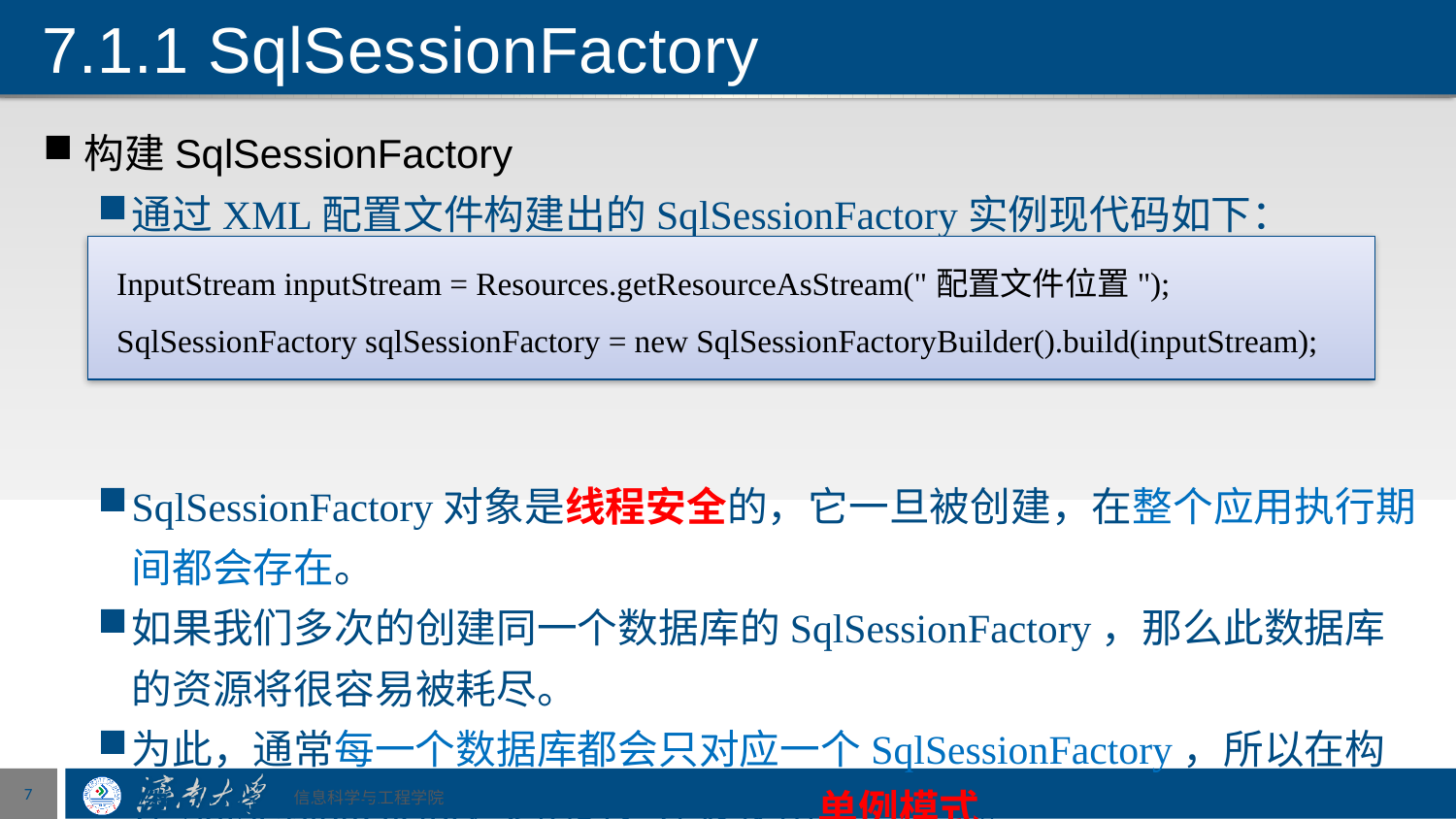

# 7.1.1 SqlSessionFactory
构建SqlSessionFactory
通过XML配置文件构建出的SqlSessionFactory实例现代码如下：

SqlSessionFactory对象是线程安全的，它一旦被创建，在整个应用执行期间都会存在。
如果我们多次的创建同一个数据库的SqlSessionFactory，那么此数据库的资源将很容易被耗尽。
为此，通常每一个数据库都会只对应一个SqlSessionFactory，所以在构建SqlSessionFactory实例时，建议使用单例模式。

InputStream inputStream = Resources.getResourceAsStream("配置文件位置");
SqlSessionFactory sqlSessionFactory = new SqlSessionFactoryBuilder().build(inputStream);